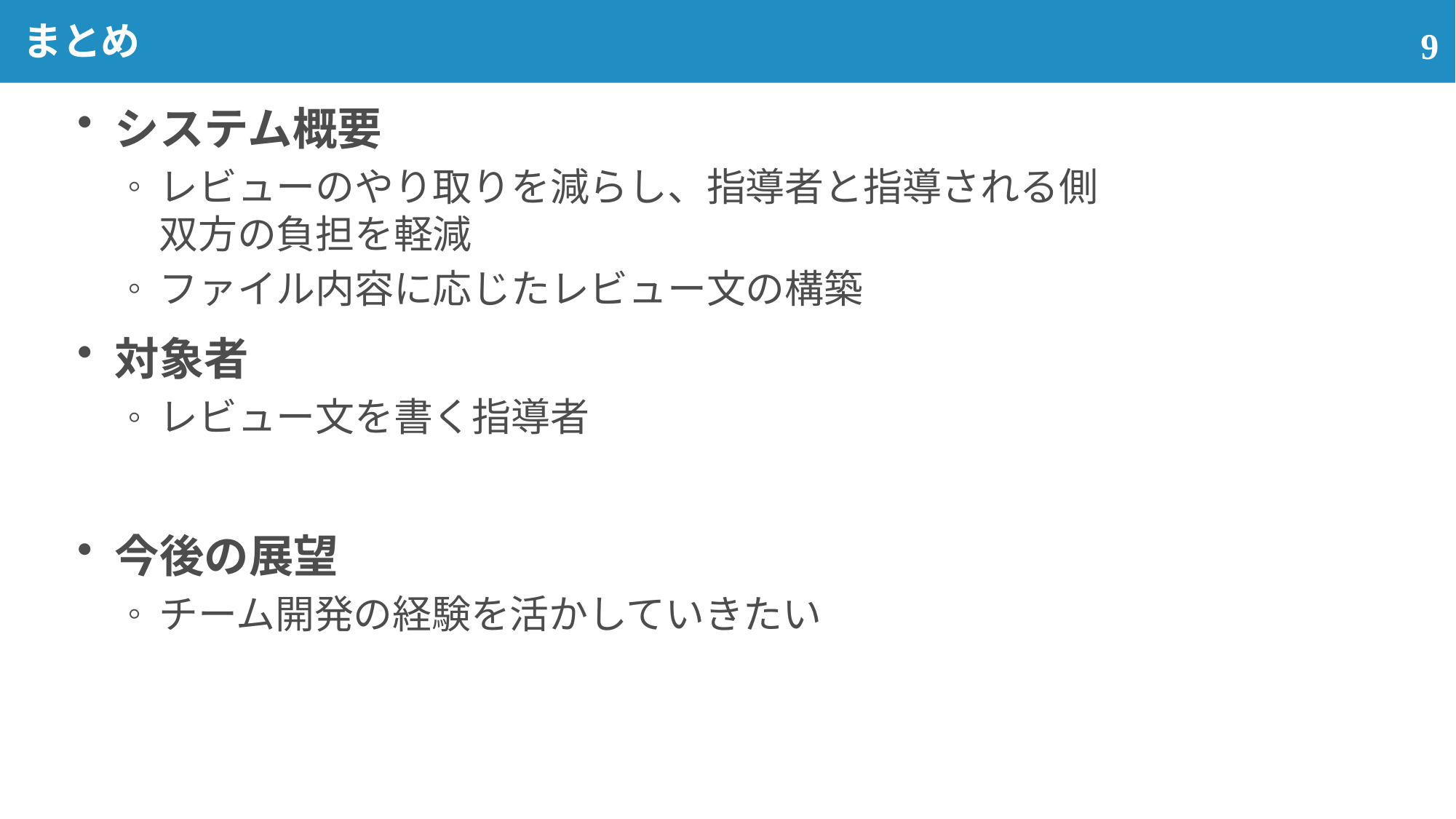

# まとめ
9
システム概要
レビューのやり取りを減らし、指導者と指導される側
双方の負担を軽減
ファイル内容に応じたレビュー文の構築
対象者
レビュー文を書く指導者

今後の展望
チーム開発の経験を活かしていきたい